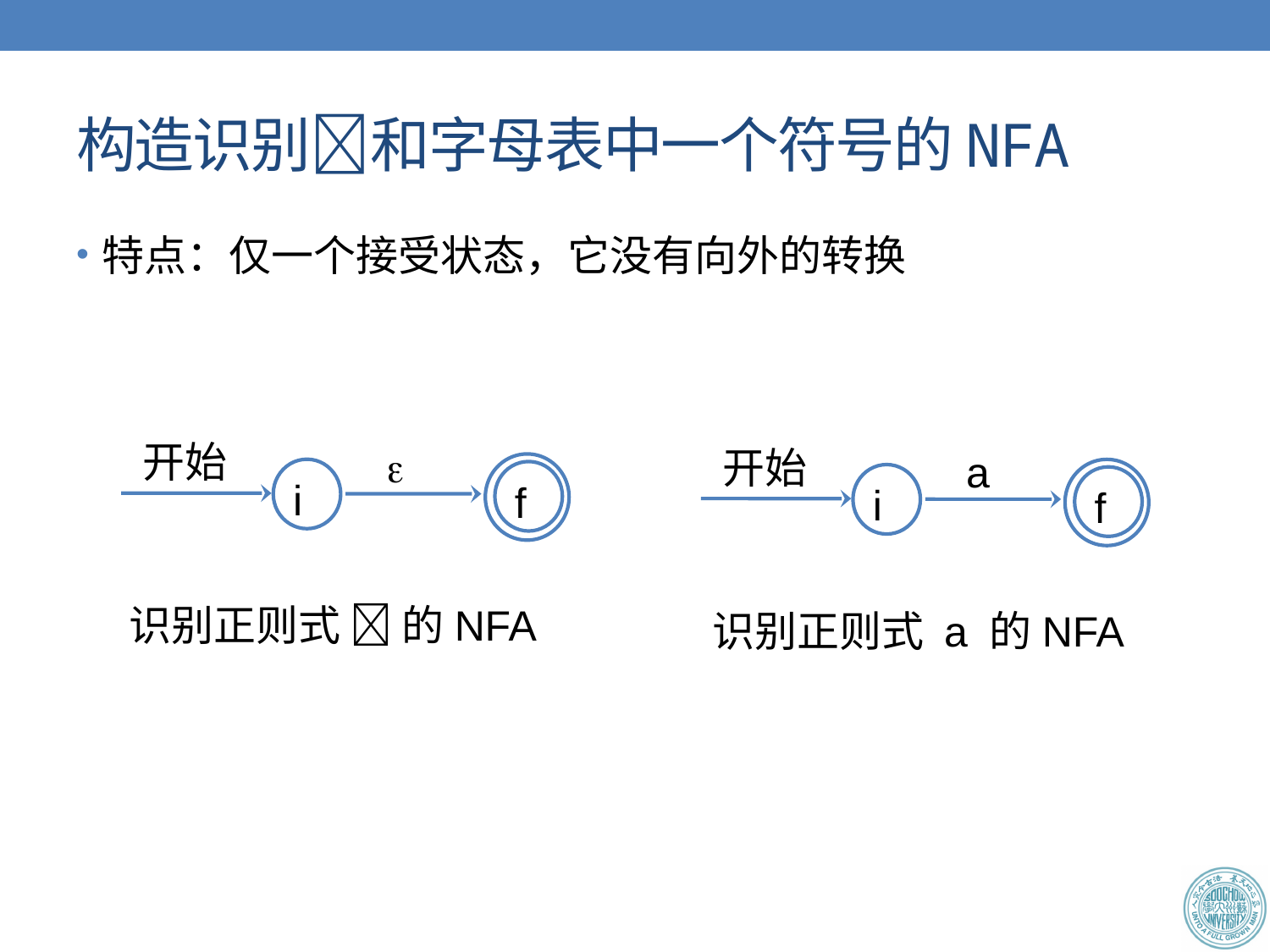

# 构造识别ε和字母表中一个符号的NFA
特点：仅一个接受状态，它没有向外的转换
开始
ε

f
i

识别正则式 ε 的NFA
开始
a

f
i

识别正则式 a 的NFA